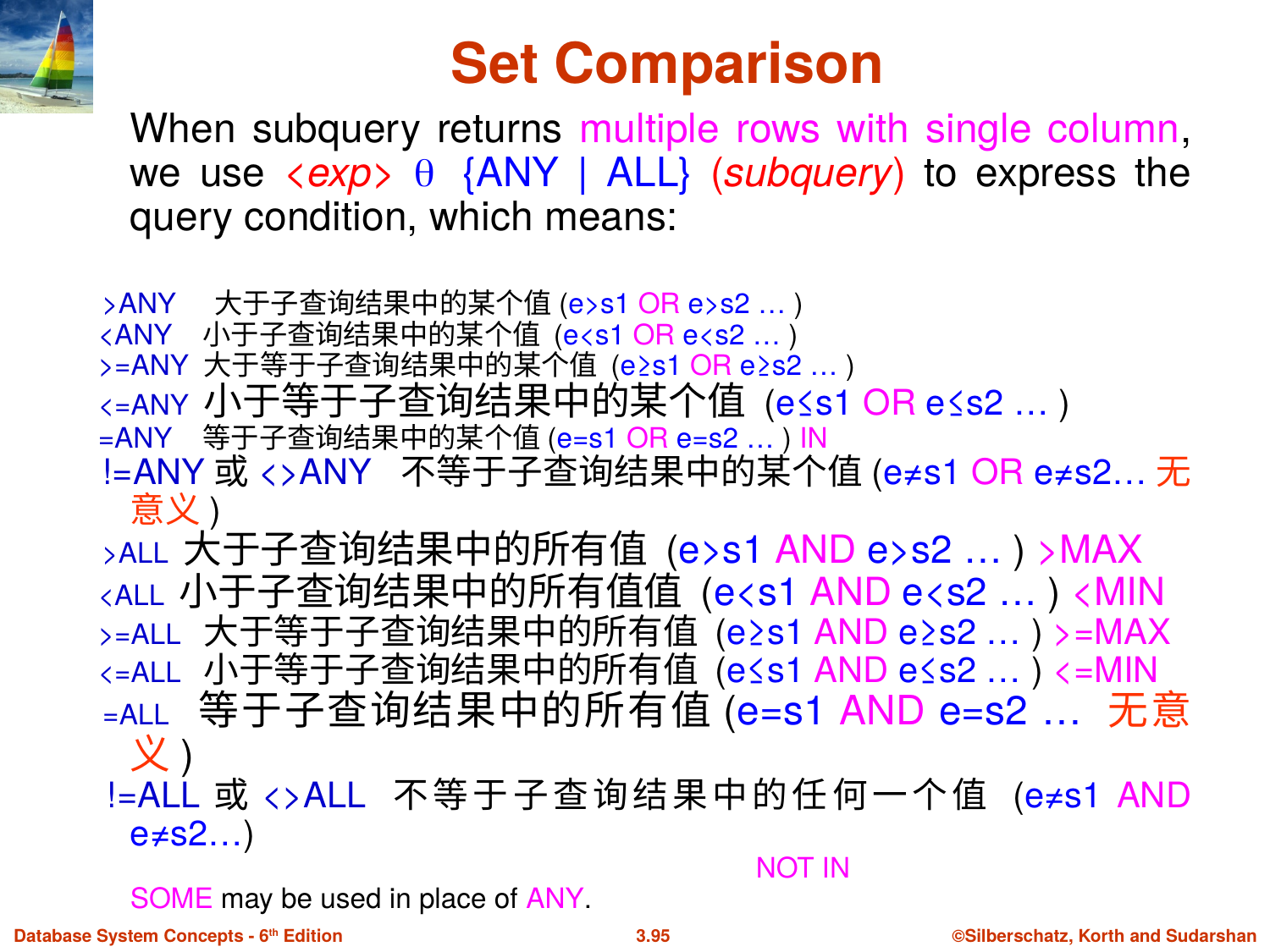

# Set Comparison
When subquery returns multiple rows with single column, we use <exp> θ {ANY | ALL} (subquery) to express the query condition, which means:

  >ANY    大于子查询结果中的某个值(e>s1 OR e>s2 … )
  <ANY   小于子查询结果中的某个值 (e<s1 OR e<s2 … )
  >=ANY 大于等于子查询结果中的某个值 (e≥s1 OR e≥s2 … )
  <=ANY 小于等于子查询结果中的某个值 (e≤s1 OR e≤s2 … )
  =ANY   等于子查询结果中的某个值(e=s1 OR e=s2 … ) IN
  !=ANY或<>ANY  不等于子查询结果中的某个值(e≠s1 OR e≠s2…无意义)
  >ALL 大于子查询结果中的所有值 (e>s1 AND e>s2 … ) >MAX
  <ALL 小于子查询结果中的所有值值 (e<s1 AND e<s2 … ) <MIN
  >=ALL  大于等于子查询结果中的所有值 (e≥s1 AND e≥s2 … ) >=MAX
  <=ALL  小于等于子查询结果中的所有值 (e≤s1 AND e≤s2 … ) <=MIN
  =ALL  等于子查询结果中的所有值(e=s1 AND e=s2 … 无意义)
  !=ALL或<>ALL 不等于子查询结果中的任何一个值 (e≠s1 AND e≠s2…)
                                                                                      NOT IN
SOME may be used in place of ANY.